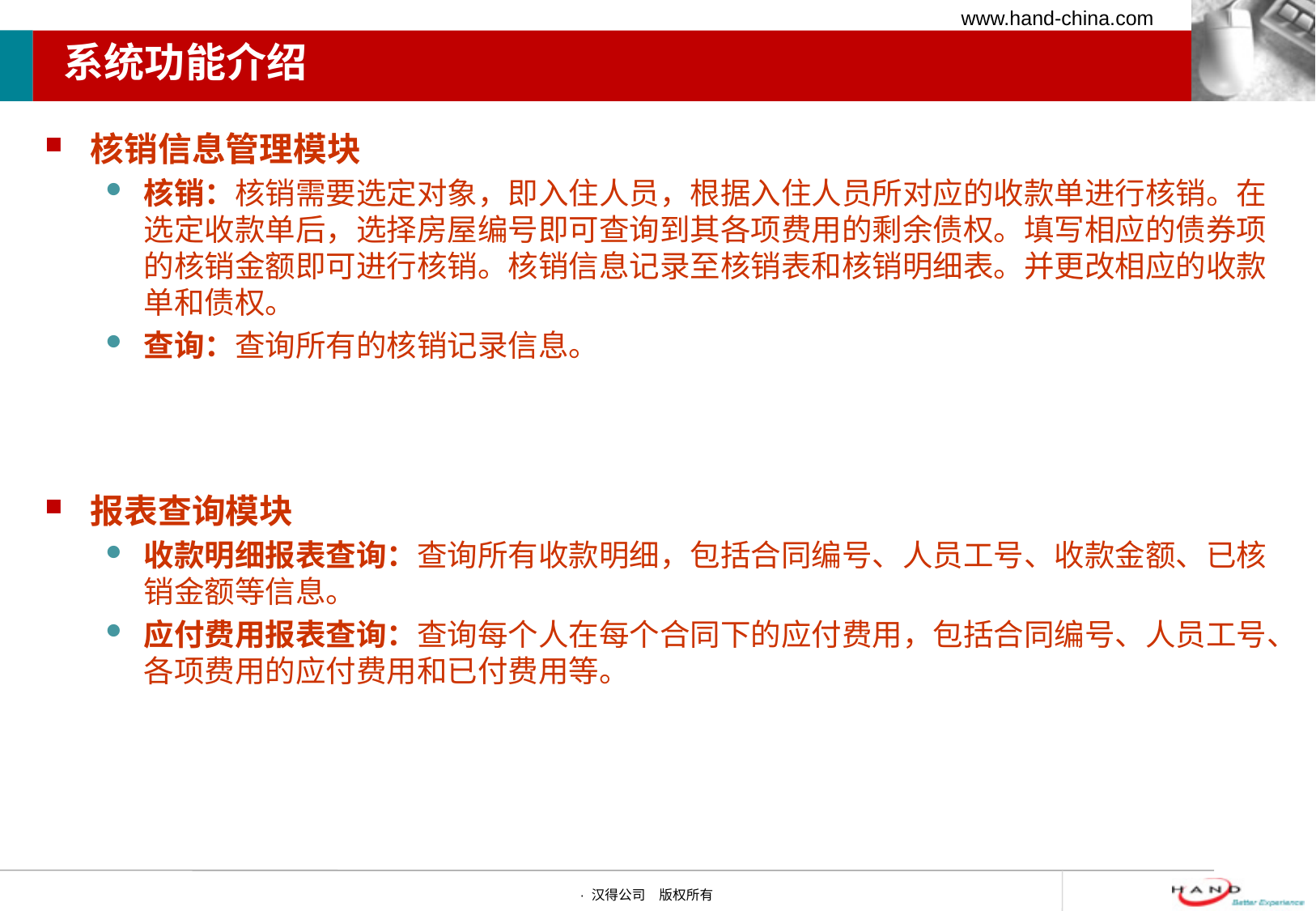

# 系统功能介绍
核销信息管理模块
核销：核销需要选定对象，即入住人员，根据入住人员所对应的收款单进行核销。在选定收款单后，选择房屋编号即可查询到其各项费用的剩余债权。填写相应的债券项的核销金额即可进行核销。核销信息记录至核销表和核销明细表。并更改相应的收款单和债权。
查询：查询所有的核销记录信息。

报表查询模块
收款明细报表查询：查询所有收款明细，包括合同编号、人员工号、收款金额、已核销金额等信息。
应付费用报表查询：查询每个人在每个合同下的应付费用，包括合同编号、人员工号、各项费用的应付费用和已付费用等。

10